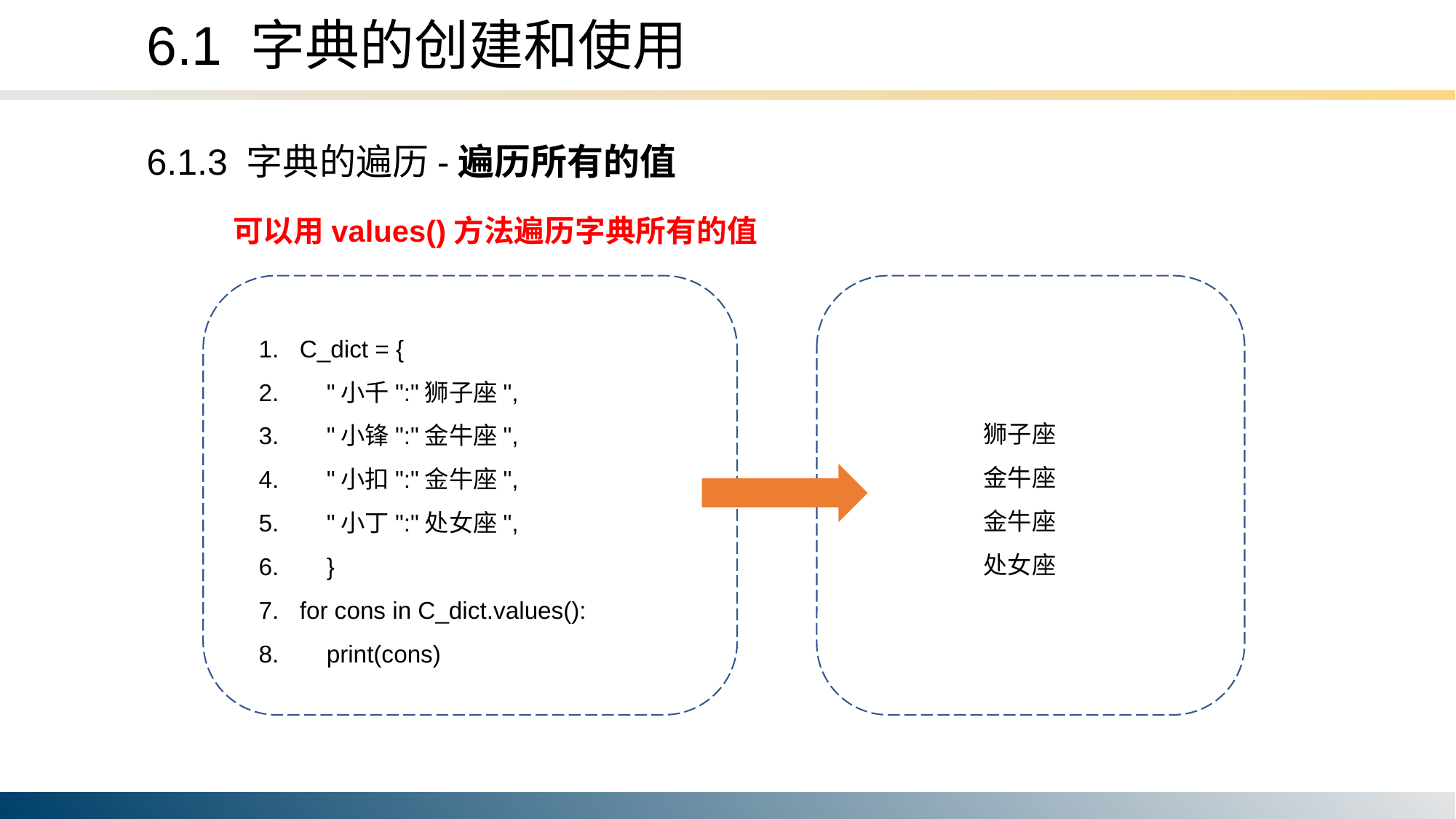

6.1 字典的创建和使用
6.1.3 字典的遍历-遍历所有的值
可以用values()方法遍历字典所有的值

C_dict = {
    "小千":"狮子座",
    "小锋":"金牛座",
    "小扣":"金牛座",
    "小丁":"处女座",
    }
for cons in C_dict.values():
    print(cons)
狮子座
金牛座
金牛座
处女座